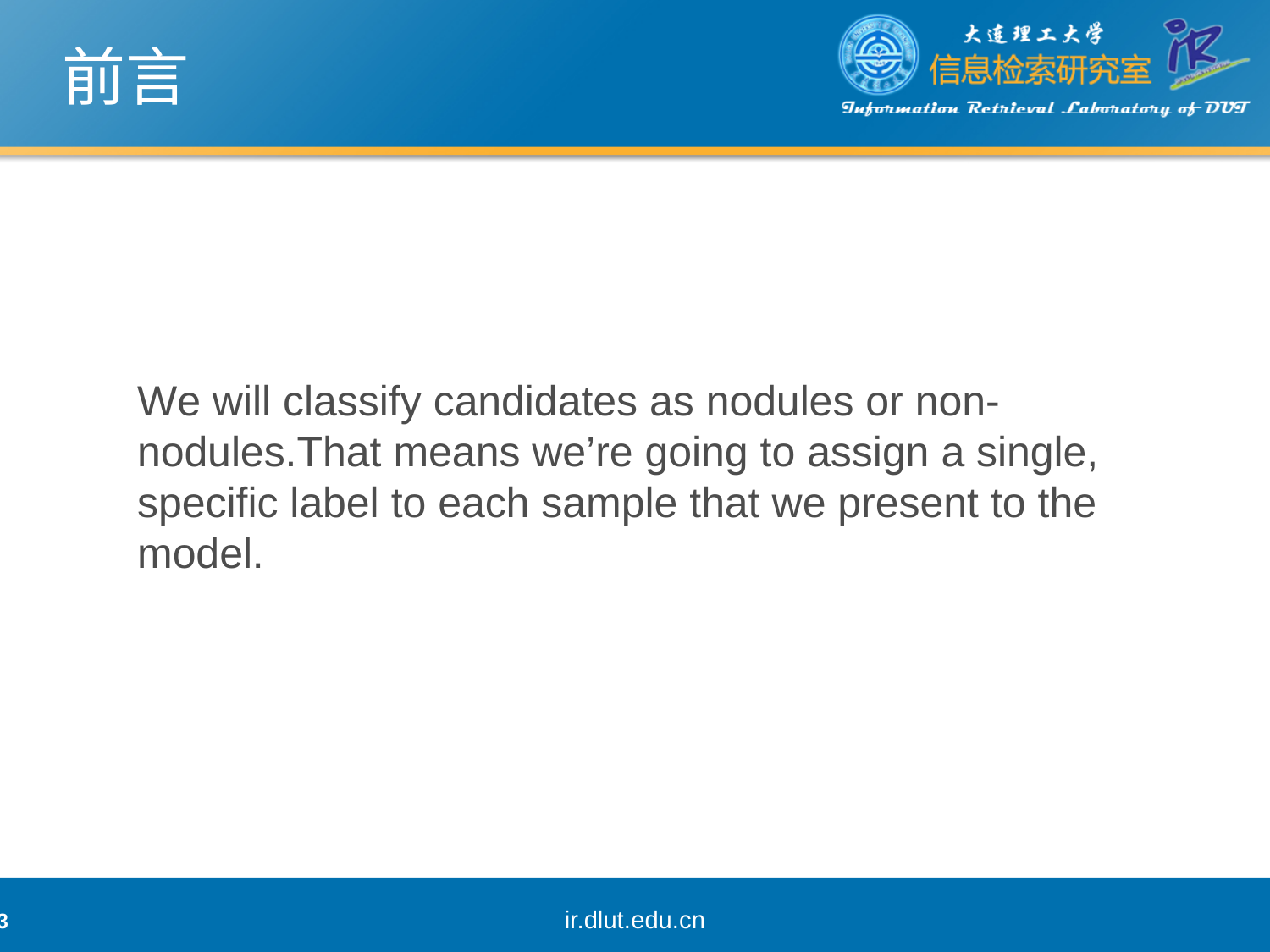

前言
We will classify candidates as nodules or non-nodules.That means we’re going to assign a single, specific label to each sample that we present to the model.